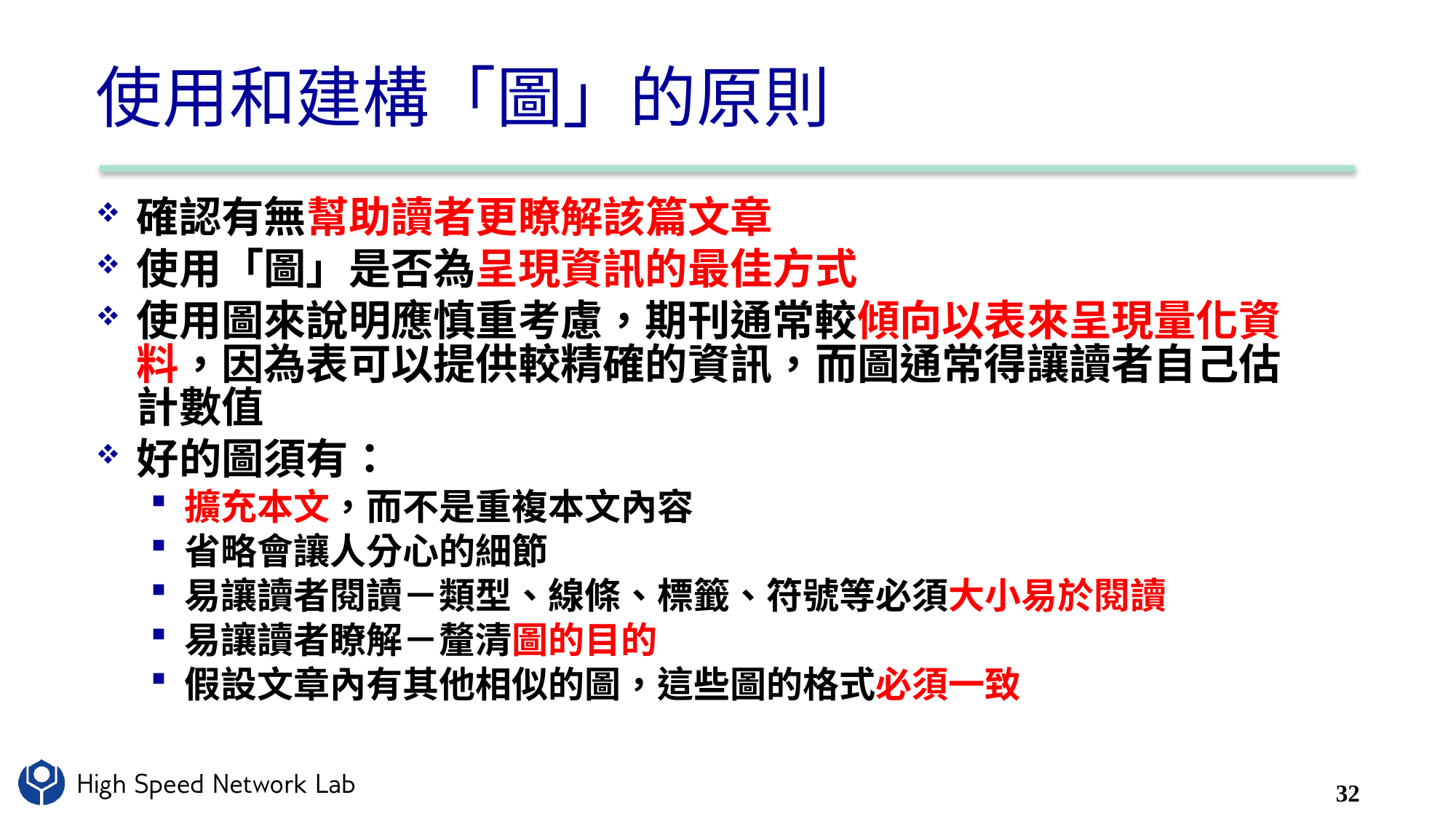

# 使用和建構「圖」的原則
確認有無幫助讀者更瞭解該篇文章
使用「圖」是否為呈現資訊的最佳方式
使用圖來說明應慎重考慮，期刊通常較傾向以表來呈現量化資料，因為表可以提供較精確的資訊，而圖通常得讓讀者自己估計數值
好的圖須有：
擴充本文，而不是重複本文內容
省略會讓人分心的細節
易讓讀者閱讀－類型、線條、標籤、符號等必須大小易於閱讀
易讓讀者瞭解－釐清圖的目的
假設文章內有其他相似的圖，這些圖的格式必須一致

32